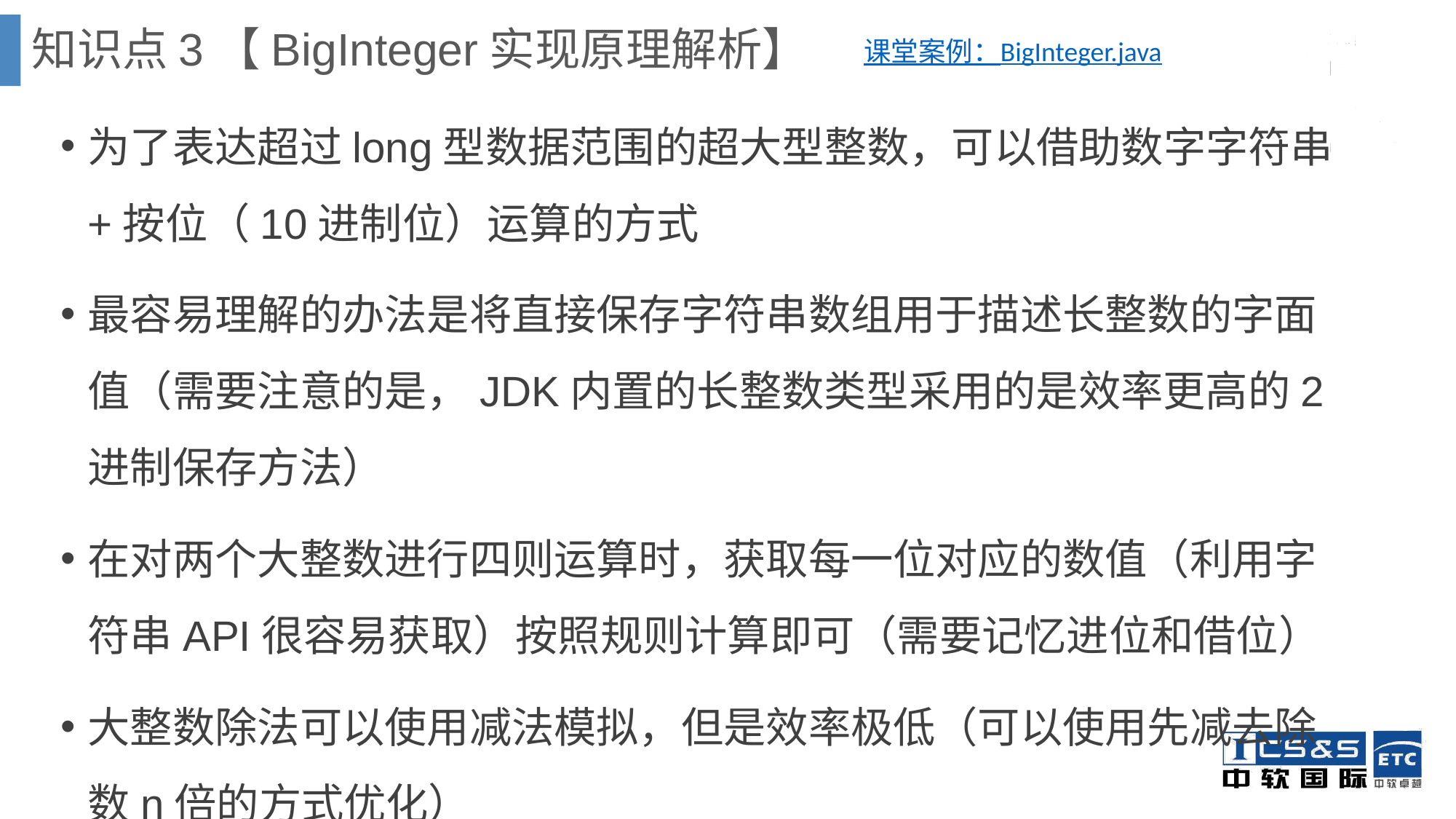

知识点3【BigInteger实现原理解析】
课堂案例：BigInteger.java
为了表达超过long型数据范围的超大型整数，可以借助数字字符串+按位（10进制位）运算的方式
最容易理解的办法是将直接保存字符串数组用于描述长整数的字面值（需要注意的是，JDK内置的长整数类型采用的是效率更高的2进制保存方法）
在对两个大整数进行四则运算时，获取每一位对应的数值（利用字符串API很容易获取）按照规则计算即可（需要记忆进位和借位）
大整数除法可以使用减法模拟，但是效率极低（可以使用先减去除数n倍的方式优化）